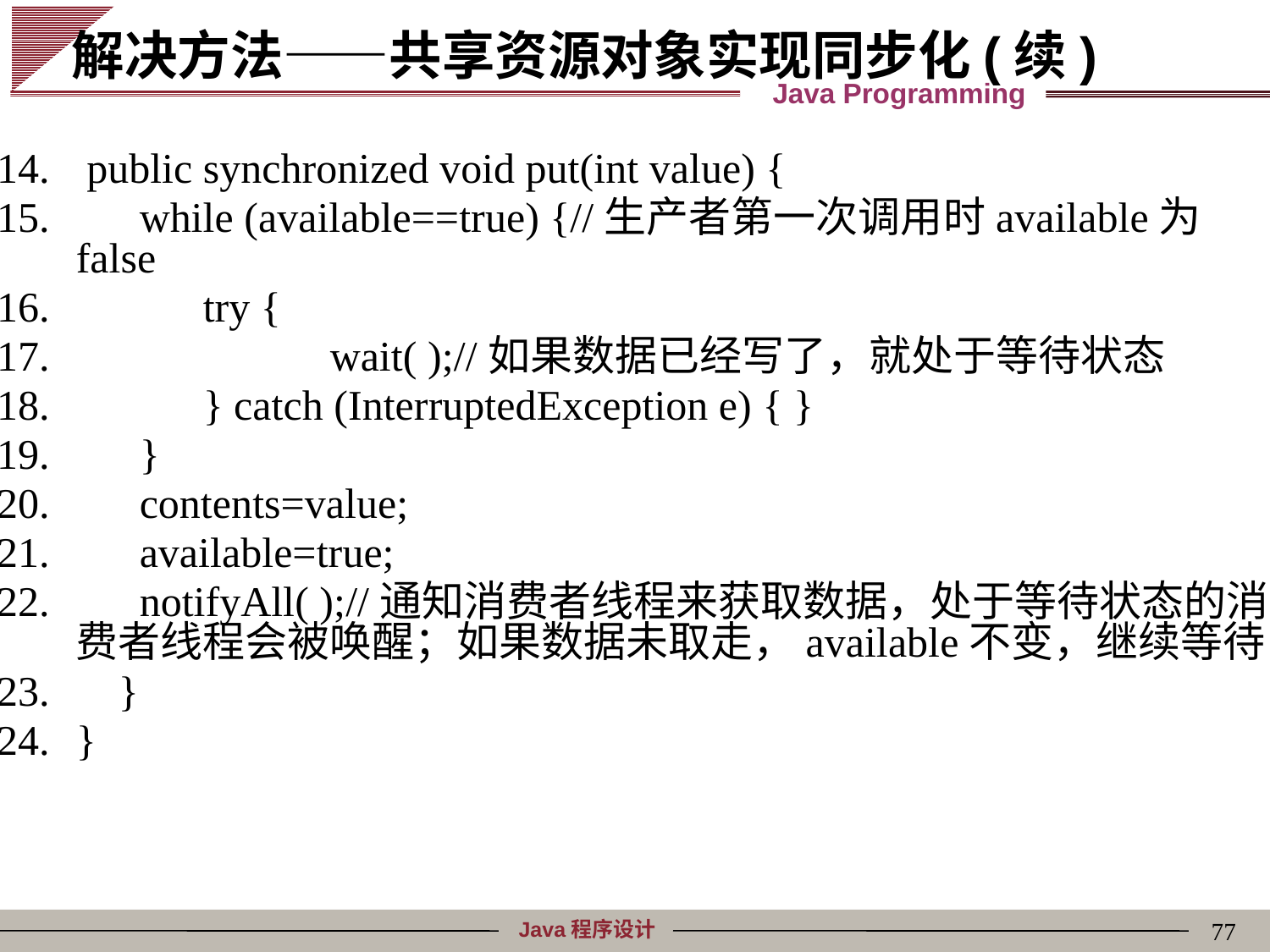

# 解决方法——共享资源对象实现同步化(续)
 public synchronized void put(int value) {
      while (available==true) {//生产者第一次调用时available为false
      	try {
        		wait( );//如果数据已经写了，就处于等待状态
        	} catch (InterruptedException e) { }
      }
      contents=value;
      available=true;
      notifyAll( );//通知消费者线程来获取数据，处于等待状态的消费者线程会被唤醒；如果数据未取走，available不变，继续等待
    }
}